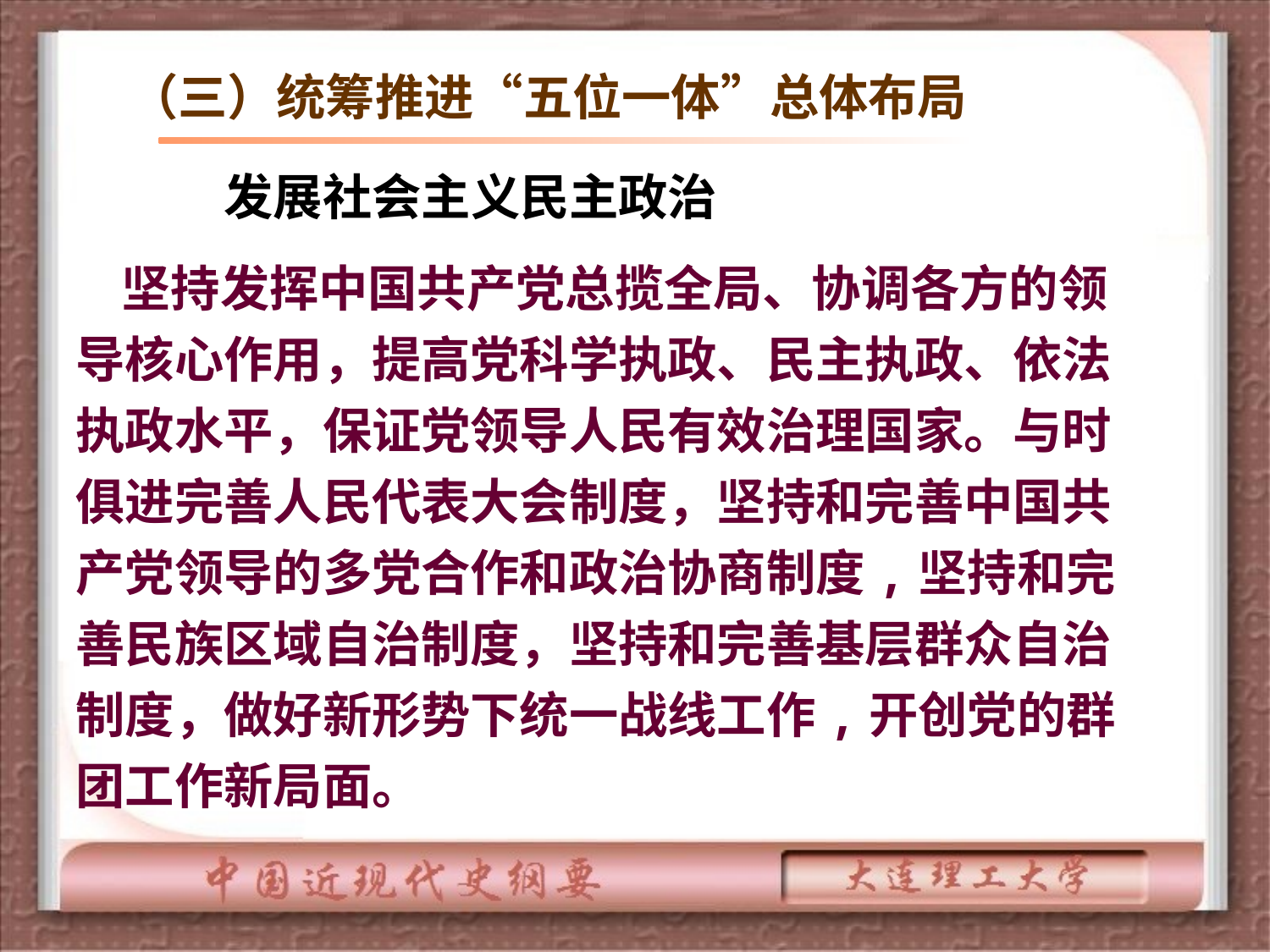

（三）统筹推进“五位一体”总体布局

发展社会主义民主政治
   坚持发挥中国共产党总揽全局、协调各方的领导核心作用，提高党科学执政、民主执政、依法执政水平，保证党领导人民有效治理国家。与时俱进完善人民代表大会制度，坚持和完善中国共产党领导的多党合作和政治协商制度,坚持和完善民族区域自治制度，坚持和完善基层群众自治制度，做好新形势下统一战线工作,开创党的群团工作新局面。